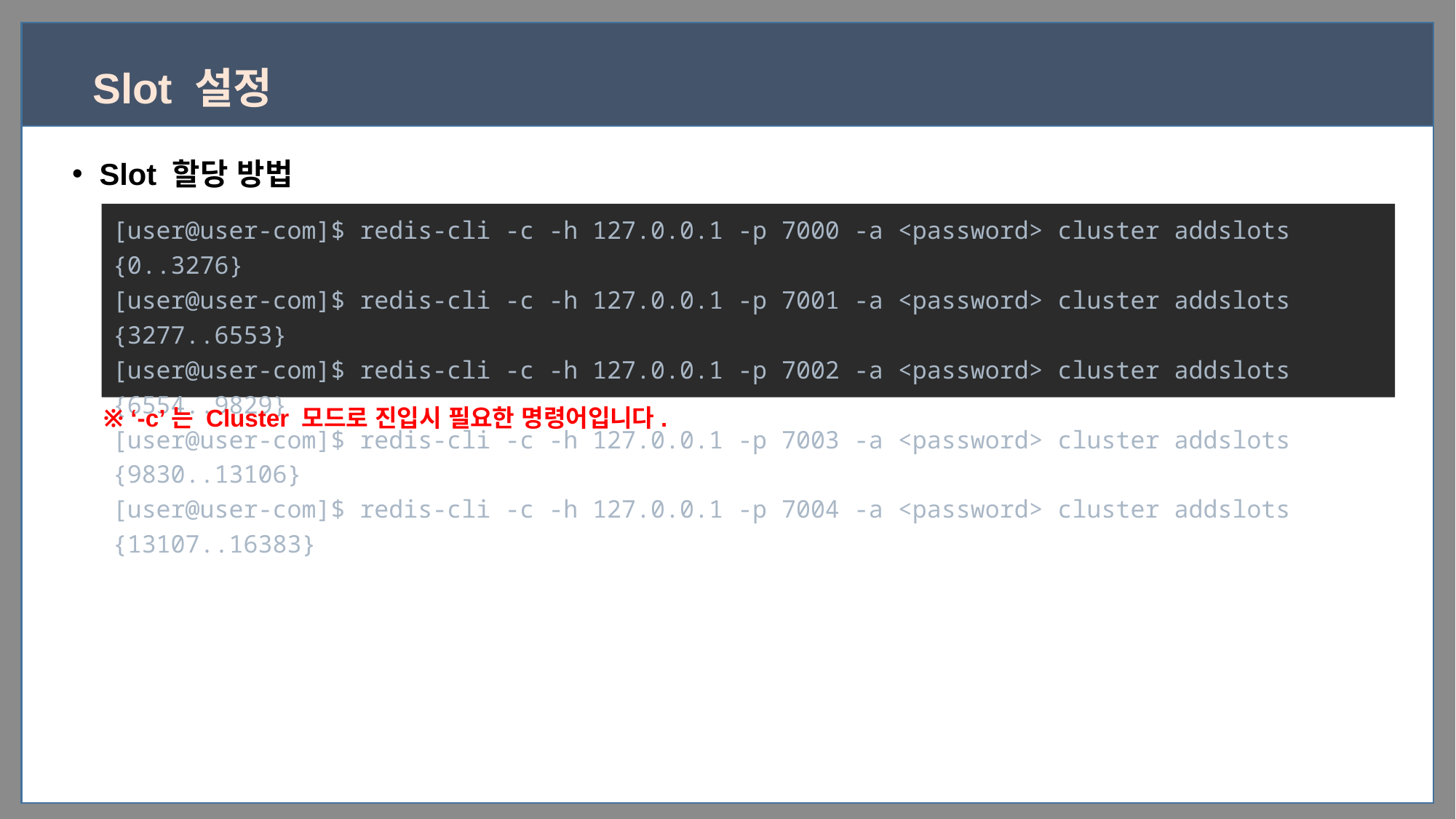

# Slot 설정
Slot 할당 방법
[user@user-com]$ redis-cli -c -h 127.0.0.1 -p 7000 -a <password> cluster addslots {0..3276}
[user@user-com]$ redis-cli -c -h 127.0.0.1 -p 7001 -a <password> cluster addslots {3277..6553}
[user@user-com]$ redis-cli -c -h 127.0.0.1 -p 7002 -a <password> cluster addslots {6554..9829}
[user@user-com]$ redis-cli -c -h 127.0.0.1 -p 7003 -a <password> cluster addslots {9830..13106}
[user@user-com]$ redis-cli -c -h 127.0.0.1 -p 7004 -a <password> cluster addslots {13107..16383}

※ ‘-c’는 Cluster 모드로 진입시 필요한 명령어입니다.